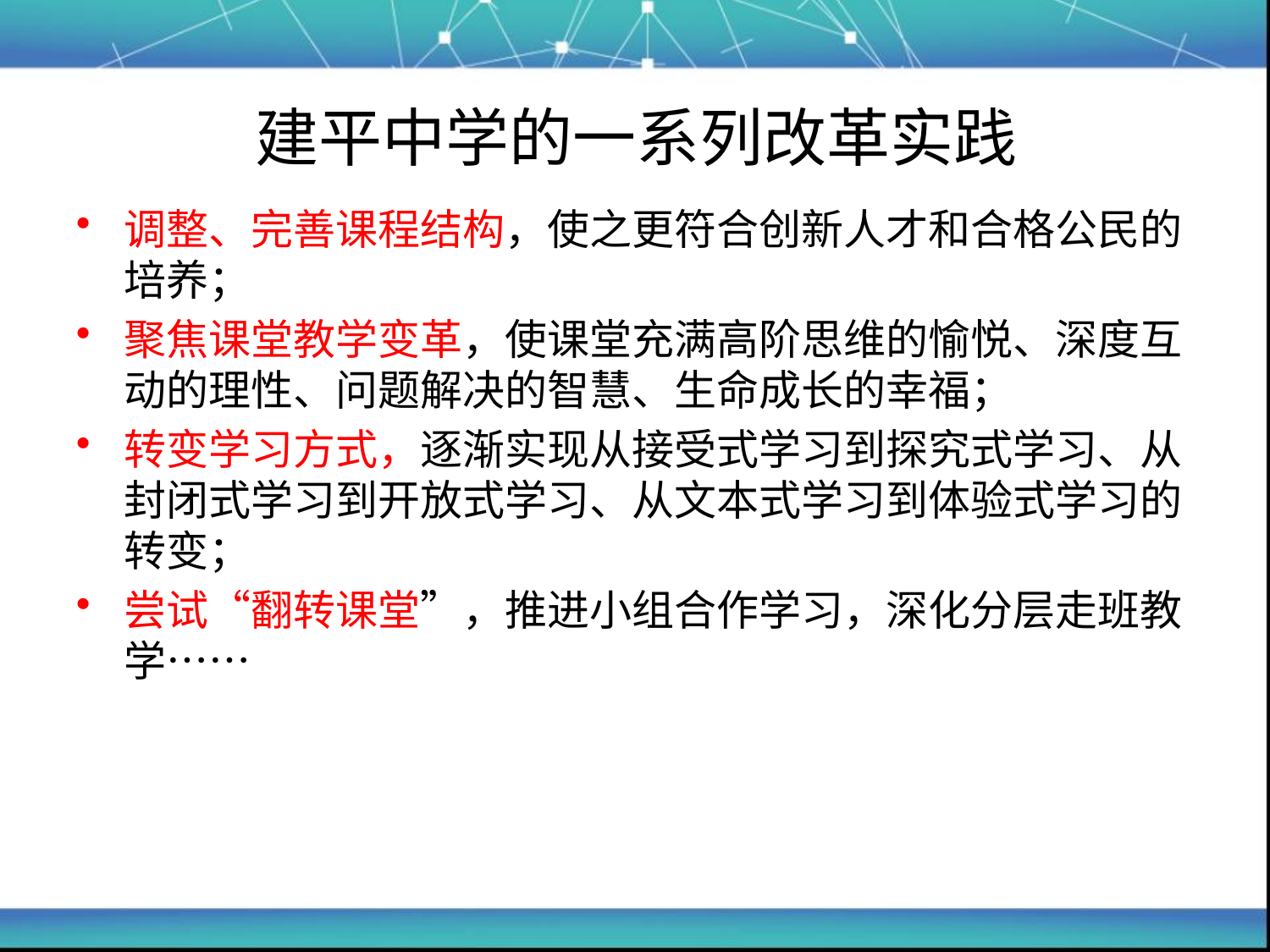

# 建平中学的一系列改革实践
调整、完善课程结构，使之更符合创新人才和合格公民的培养；
聚焦课堂教学变革，使课堂充满高阶思维的愉悦、深度互动的理性、问题解决的智慧、生命成长的幸福；
转变学习方式，逐渐实现从接受式学习到探究式学习、从封闭式学习到开放式学习、从文本式学习到体验式学习的转变；
尝试“翻转课堂”，推进小组合作学习，深化分层走班教学……